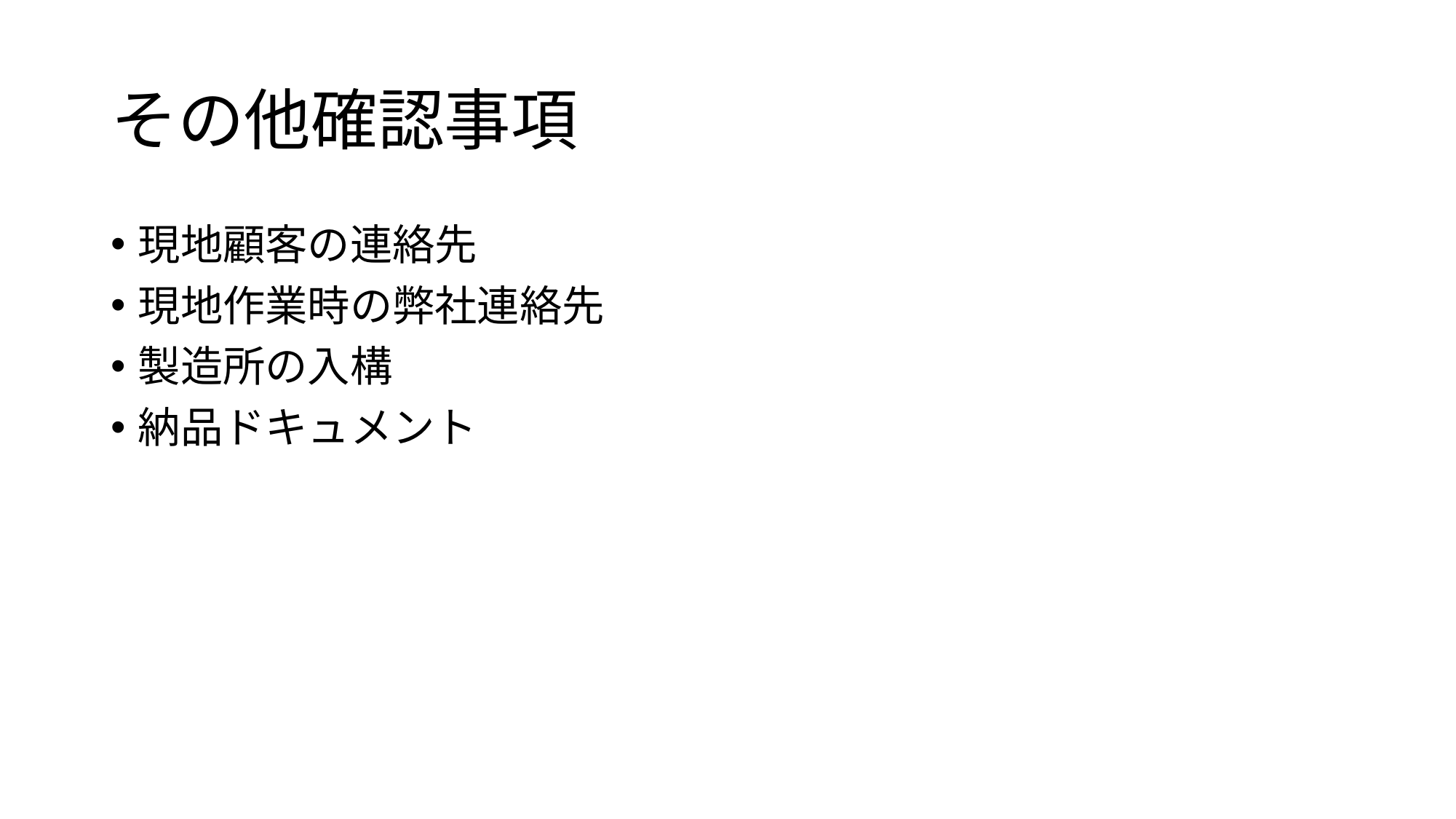

# その他確認事項
現地顧客の連絡先
現地作業時の弊社連絡先
製造所の入構
納品ドキュメント